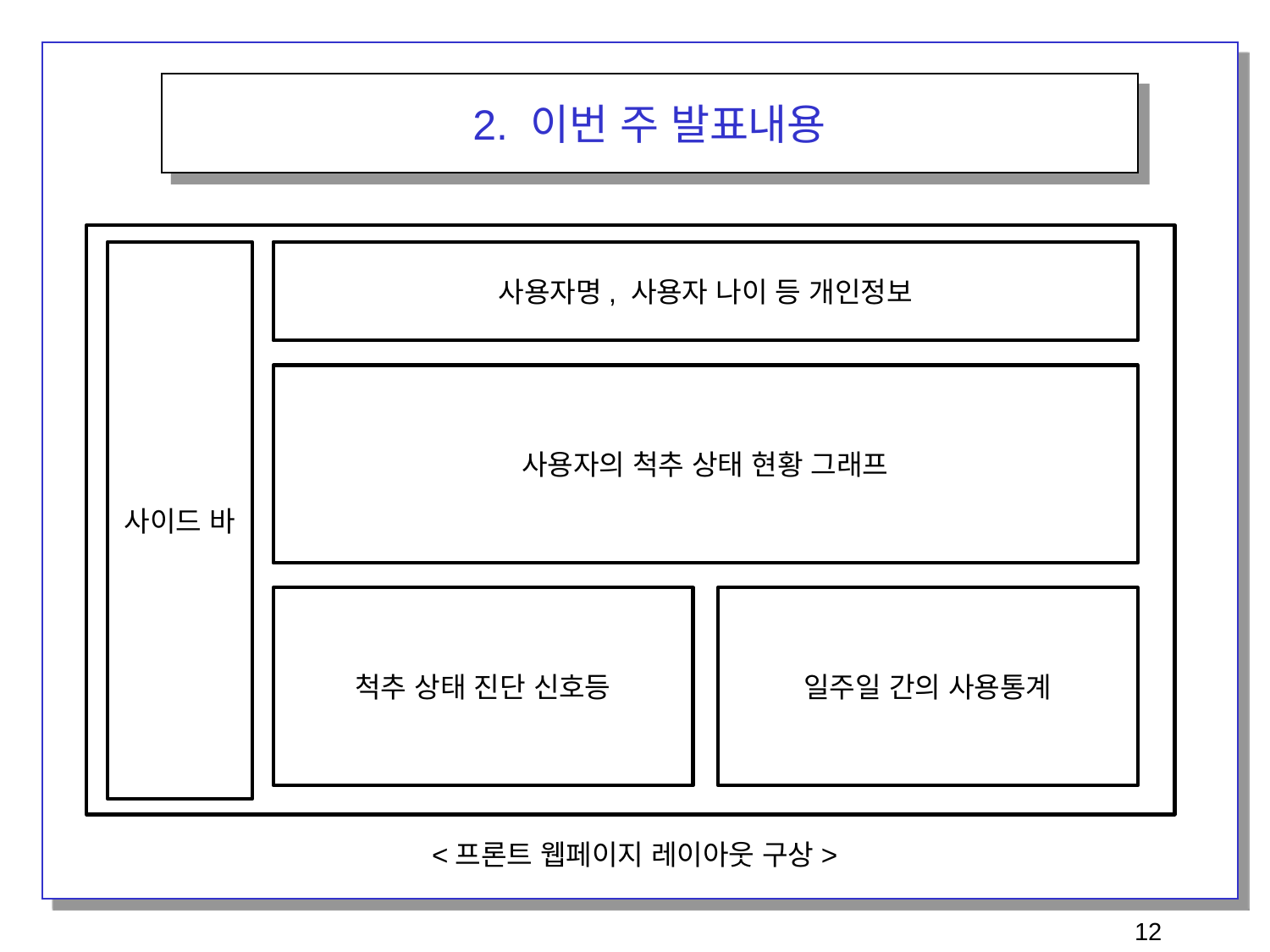

2. 이번 주 발표내용

사이드 바
사용자명, 사용자 나이 등 개인정보
사용자의 척추 상태 현황 그래프
척추 상태 진단 신호등
일주일 간의 사용통계
<프론트 웹페이지 레이아웃 구상>
12